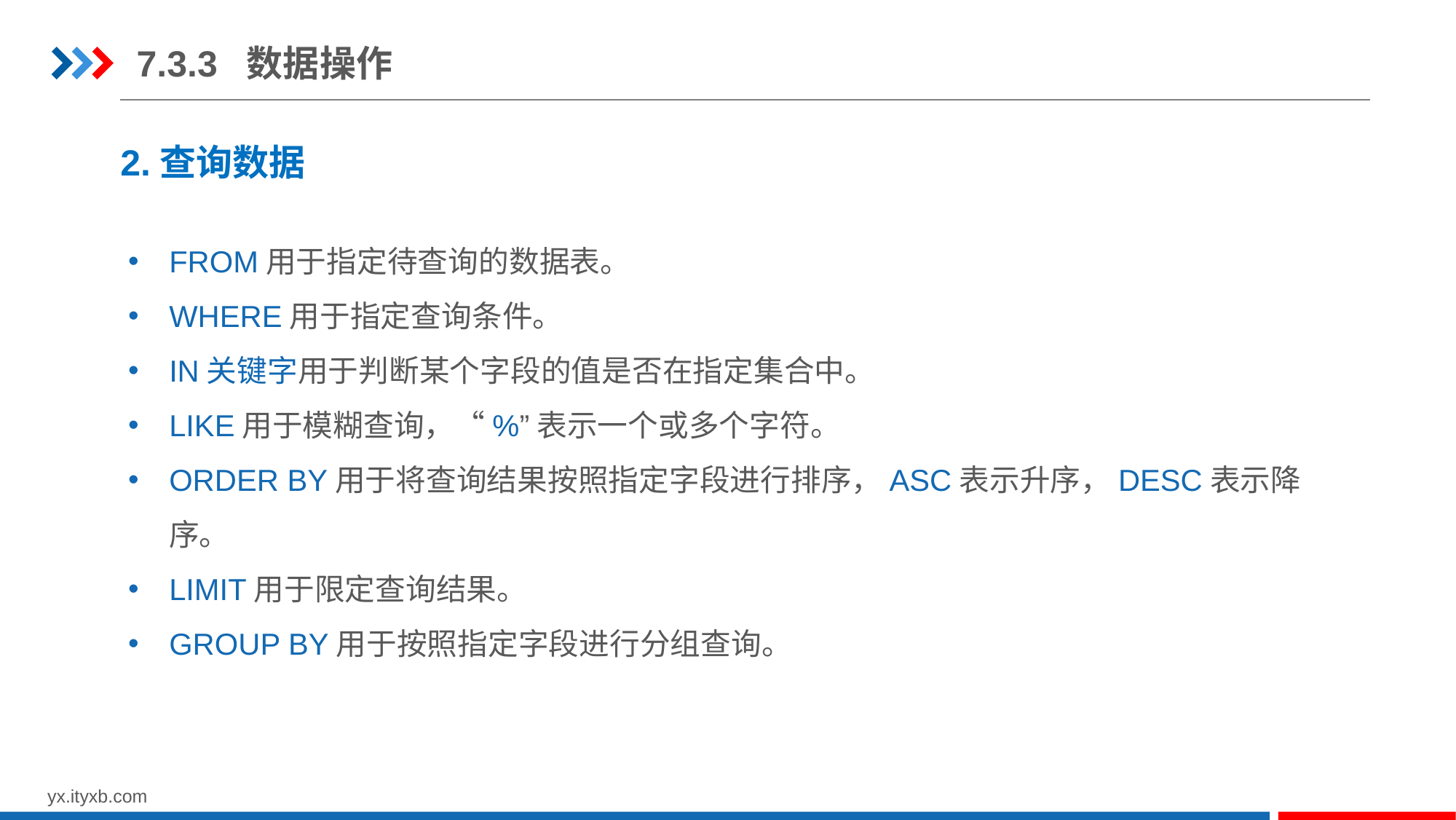

7.3.3  数据操作
2.查询数据
FROM用于指定待查询的数据表。
WHERE用于指定查询条件。
IN关键字用于判断某个字段的值是否在指定集合中。
LIKE用于模糊查询，“%”表示一个或多个字符。
ORDER BY用于将查询结果按照指定字段进行排序，ASC表示升序，DESC表示降序。
LIMIT用于限定查询结果。
GROUP BY用于按照指定字段进行分组查询。